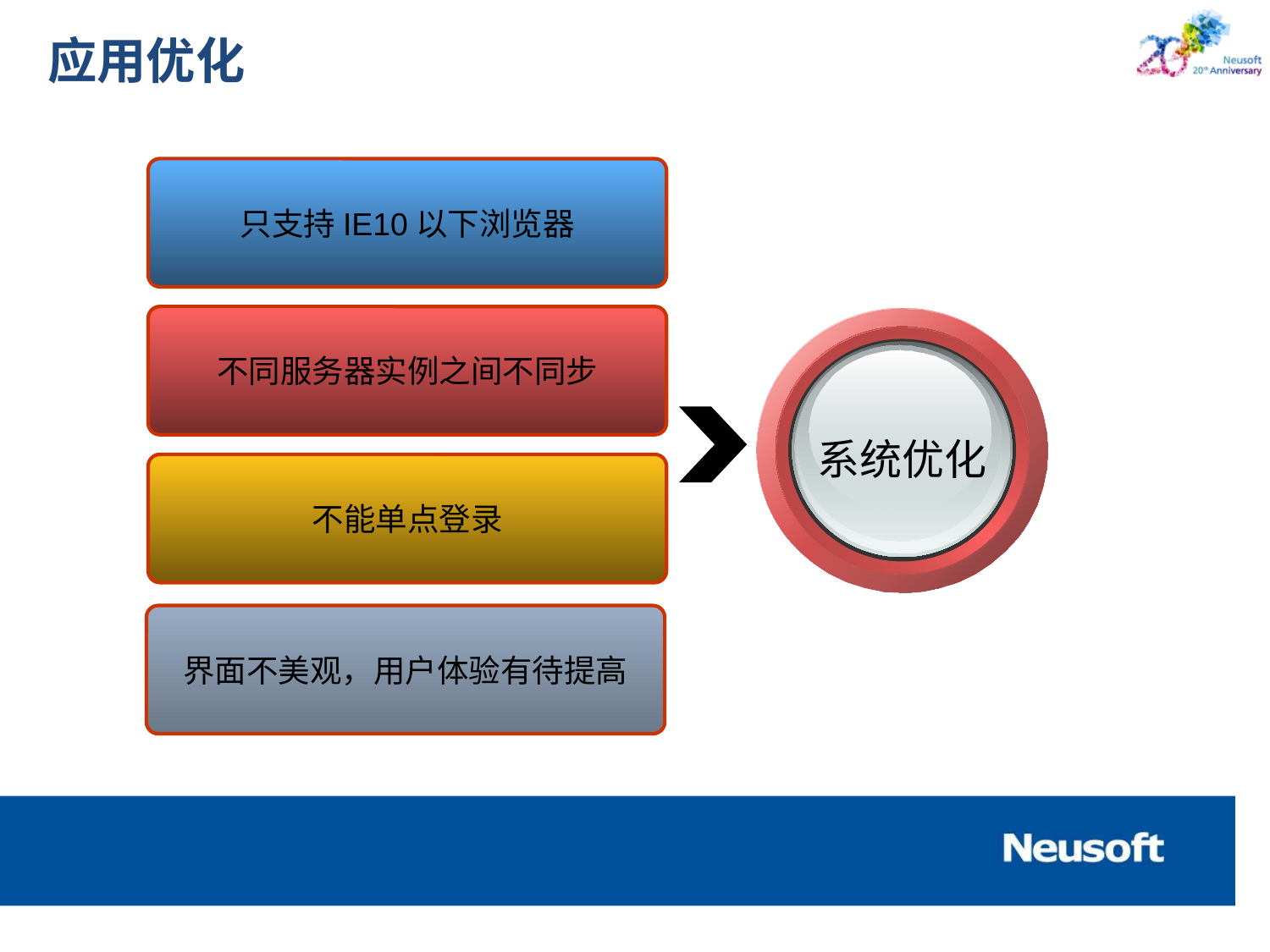

# 应用优化
只支持IE10以下浏览器
不同服务器实例之间不同步

系统优化

不能单点登录
界面不美观，用户体验有待提高